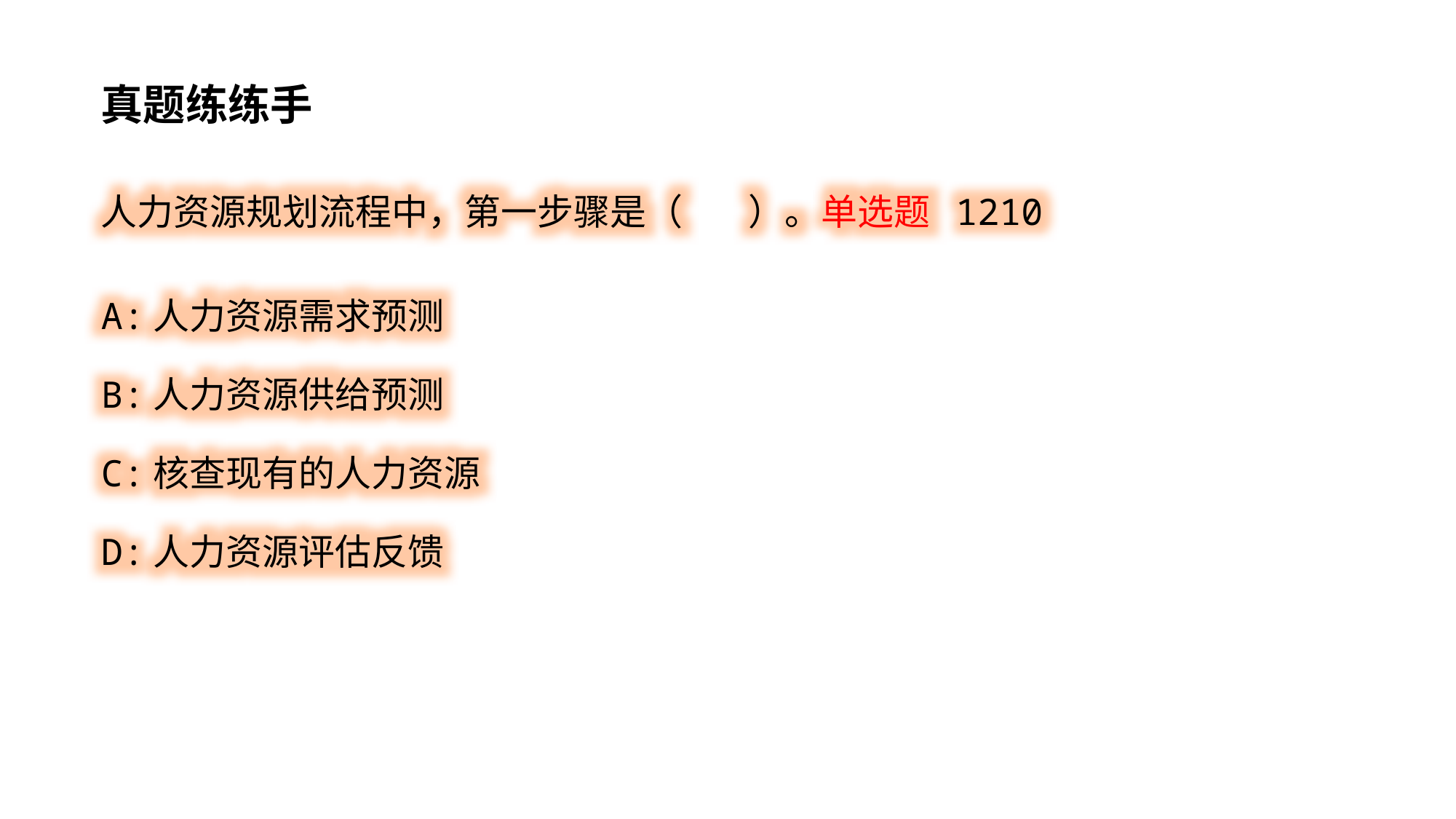

真题练练手
人力资源规划流程中，第一步骤是（        ）。单选题  1210

A:人力资源需求预测

B:人力资源供给预测

C:核查现有的人力资源

D:人力资源评估反馈